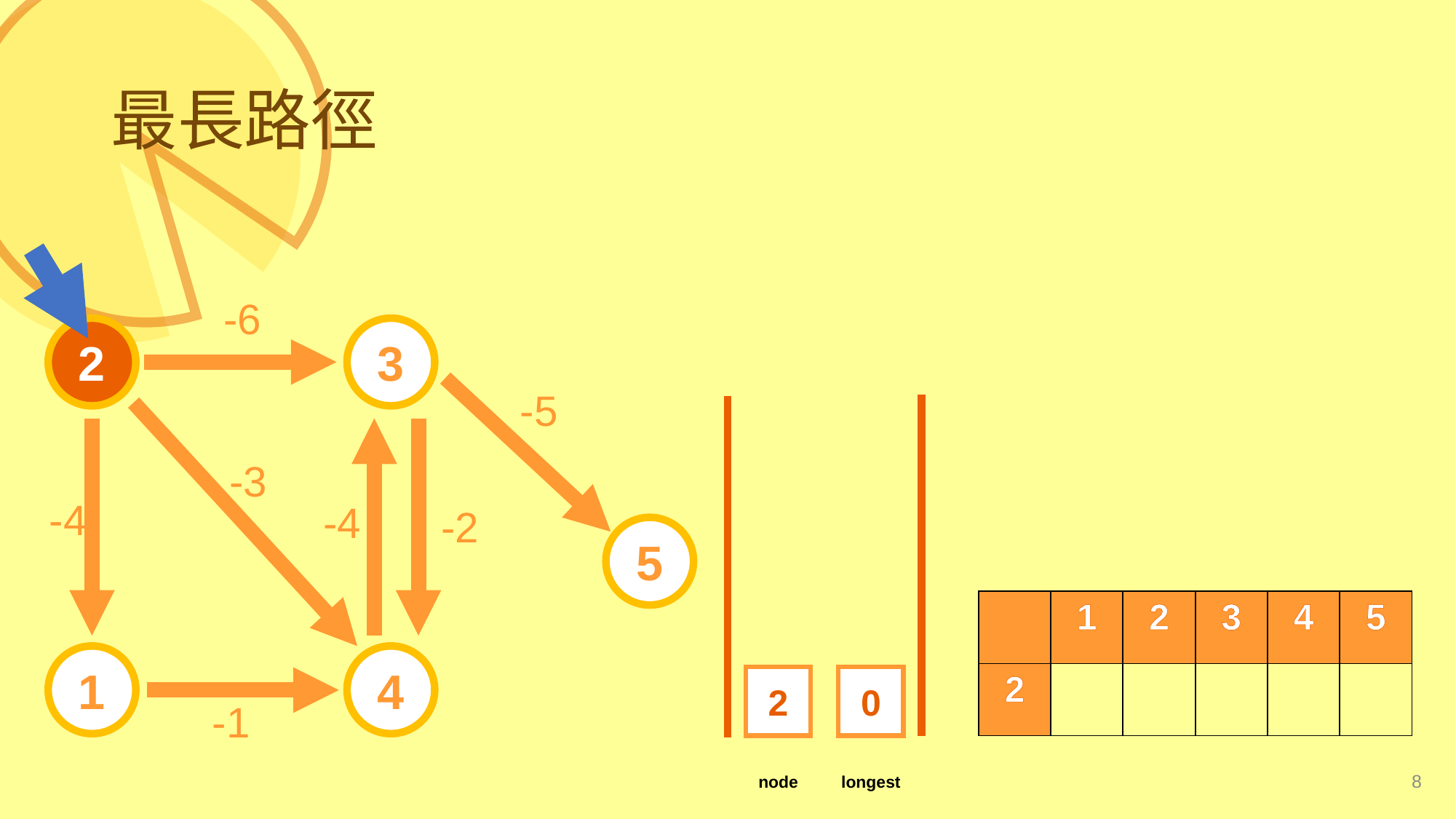

# 最長路徑
-6
2
3
-5
-3
-4
-4
-2
5
|  | 1 | 2 | 3 | 4 | 5 |
| --- | --- | --- | --- | --- | --- |
| 2 |  |  |  |  |  |
1
4
2
0
-1
longest
8
node